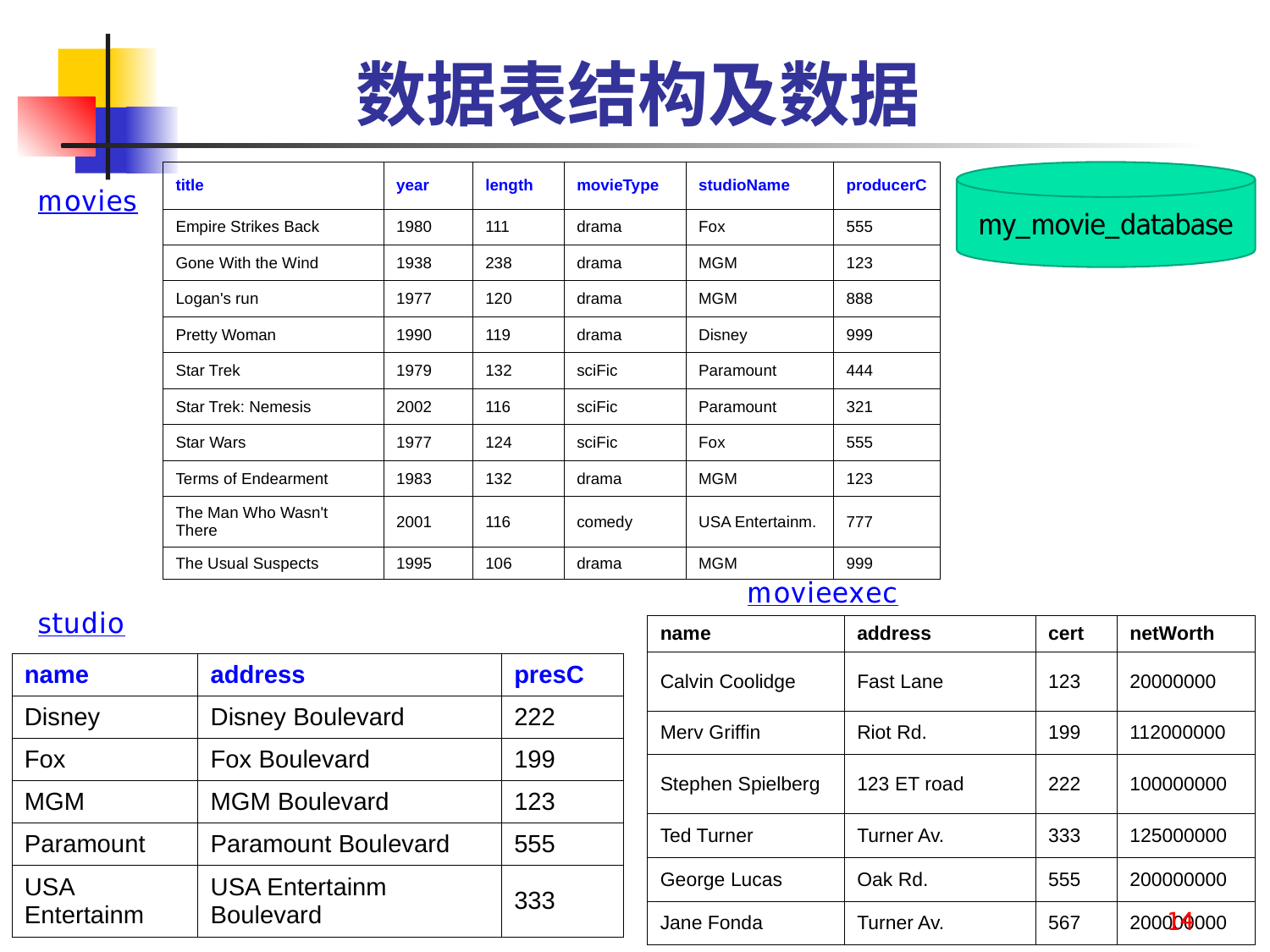

# 数据表结构及数据
| title | year | length | movieType | studioName | producerC |
| --- | --- | --- | --- | --- | --- |
| Empire Strikes Back | 1980 | 111 | drama | Fox | 555 |
| Gone With the Wind | 1938 | 238 | drama | MGM | 123 |
| Logan's run | 1977 | 120 | drama | MGM | 888 |
| Pretty Woman | 1990 | 119 | drama | Disney | 999 |
| Star Trek | 1979 | 132 | sciFic | Paramount | 444 |
| Star Trek: Nemesis | 2002 | 116 | sciFic | Paramount | 321 |
| Star Wars | 1977 | 124 | sciFic | Fox | 555 |
| Terms of Endearment | 1983 | 132 | drama | MGM | 123 |
| The Man Who Wasn't There | 2001 | 116 | comedy | USA Entertainm. | 777 |
| The Usual Suspects | 1995 | 106 | drama | MGM | 999 |
my_movie_database
movies
movieexec
studio
| name | address | cert | netWorth |
| --- | --- | --- | --- |
| Calvin Coolidge | Fast Lane | 123 | 20000000 |
| Merv Griffin | Riot Rd. | 199 | 112000000 |
| Stephen Spielberg | 123 ET road | 222 | 100000000 |
| Ted Turner | Turner Av. | 333 | 125000000 |
| George Lucas | Oak Rd. | 555 | 200000000 |
| Jane Fonda | Turner Av. | 567 | 200000000 |
| name | address | presC |
| --- | --- | --- |
| Disney | Disney Boulevard | 222 |
| Fox | Fox Boulevard | 199 |
| MGM | MGM Boulevard | 123 |
| Paramount | Paramount Boulevard | 555 |
| USA Entertainm | USA Entertainm Boulevard | 333 |
14